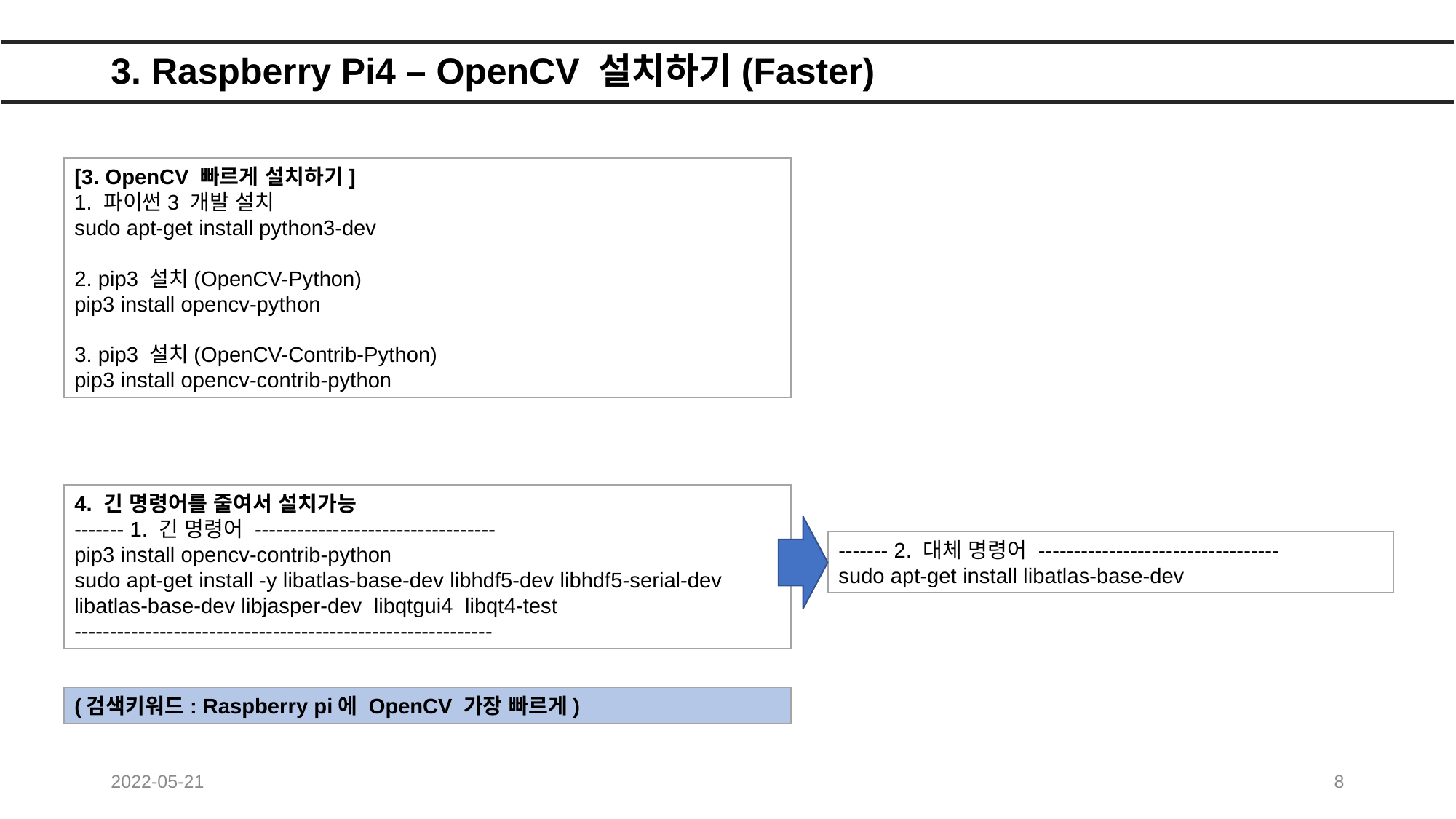

# 3. Raspberry Pi4 – OpenCV 설치하기(Faster)
[3. OpenCV 빠르게 설치하기]
1. 파이썬3 개발 설치
sudo apt-get install python3-dev

2. pip3 설치(OpenCV-Python)
pip3 install opencv-python

3. pip3 설치(OpenCV-Contrib-Python)
pip3 install opencv-contrib-python
4. 긴 명령어를 줄여서 설치가능
------- 1. 긴 명령어 ----------------------------------
pip3 install opencv-contrib-python
sudo apt-get install -y libatlas-base-dev libhdf5-dev libhdf5-serial-dev libatlas-base-dev libjasper-dev  libqtgui4  libqt4-test
-----------------------------------------------------------

------- 2. 대체 명령어 ----------------------------------
sudo apt-get install libatlas-base-dev
(검색키워드: Raspberry pi에 OpenCV 가장 빠르게)
2022-05-21
8